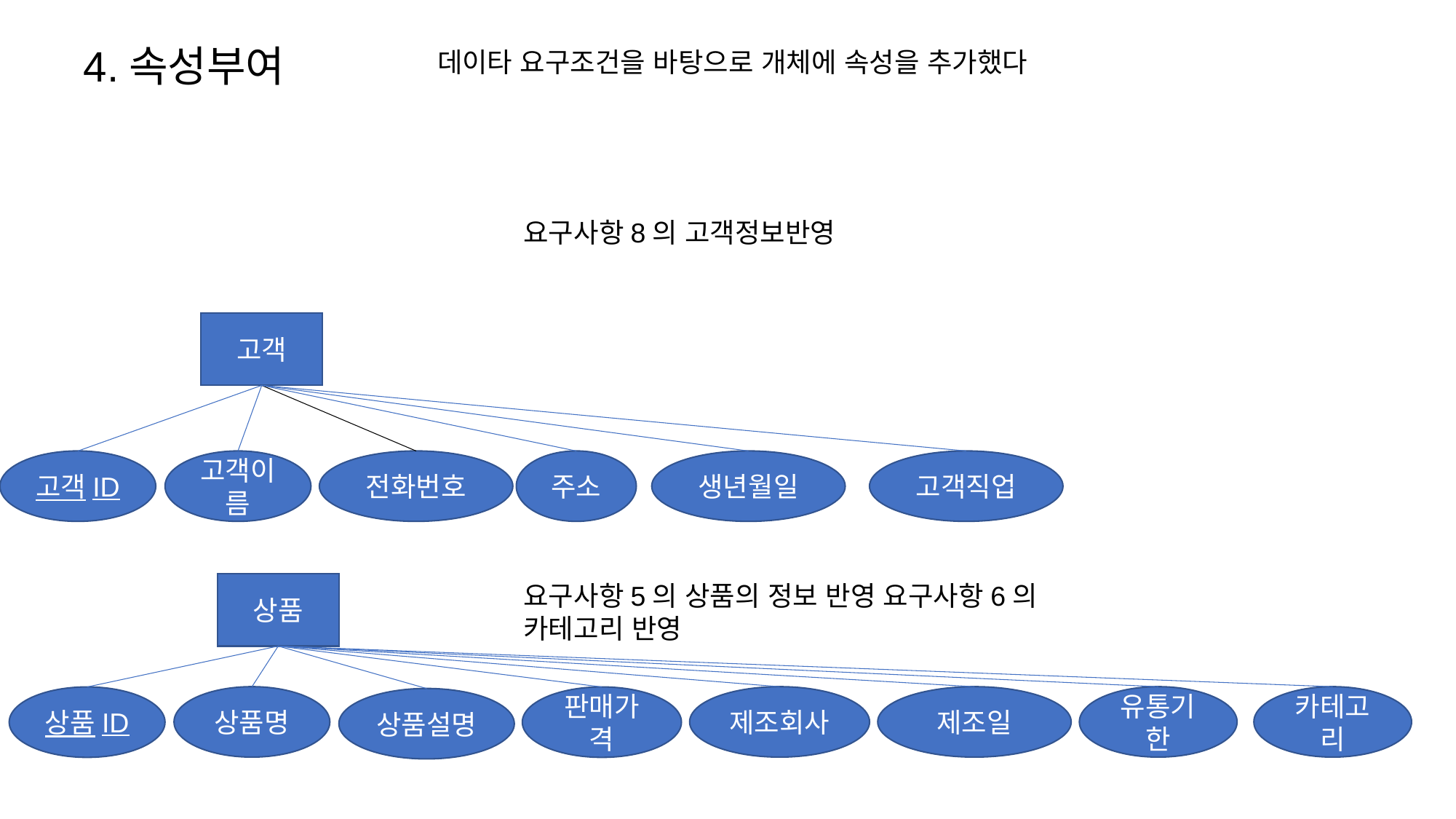

# 4.속성부여
데이타 요구조건을 바탕으로 개체에 속성을 추가했다

요구사항8의 고객정보반영
고객
고객ID
고객이름
전화번호
주소
생년월일
고객직업
상품
요구사항5의 상품의 정보 반영 요구사항6의 카테고리 반영
상품명
제조회사
제조일
유통기한
카테고리
상품ID
판매가격
상품설명